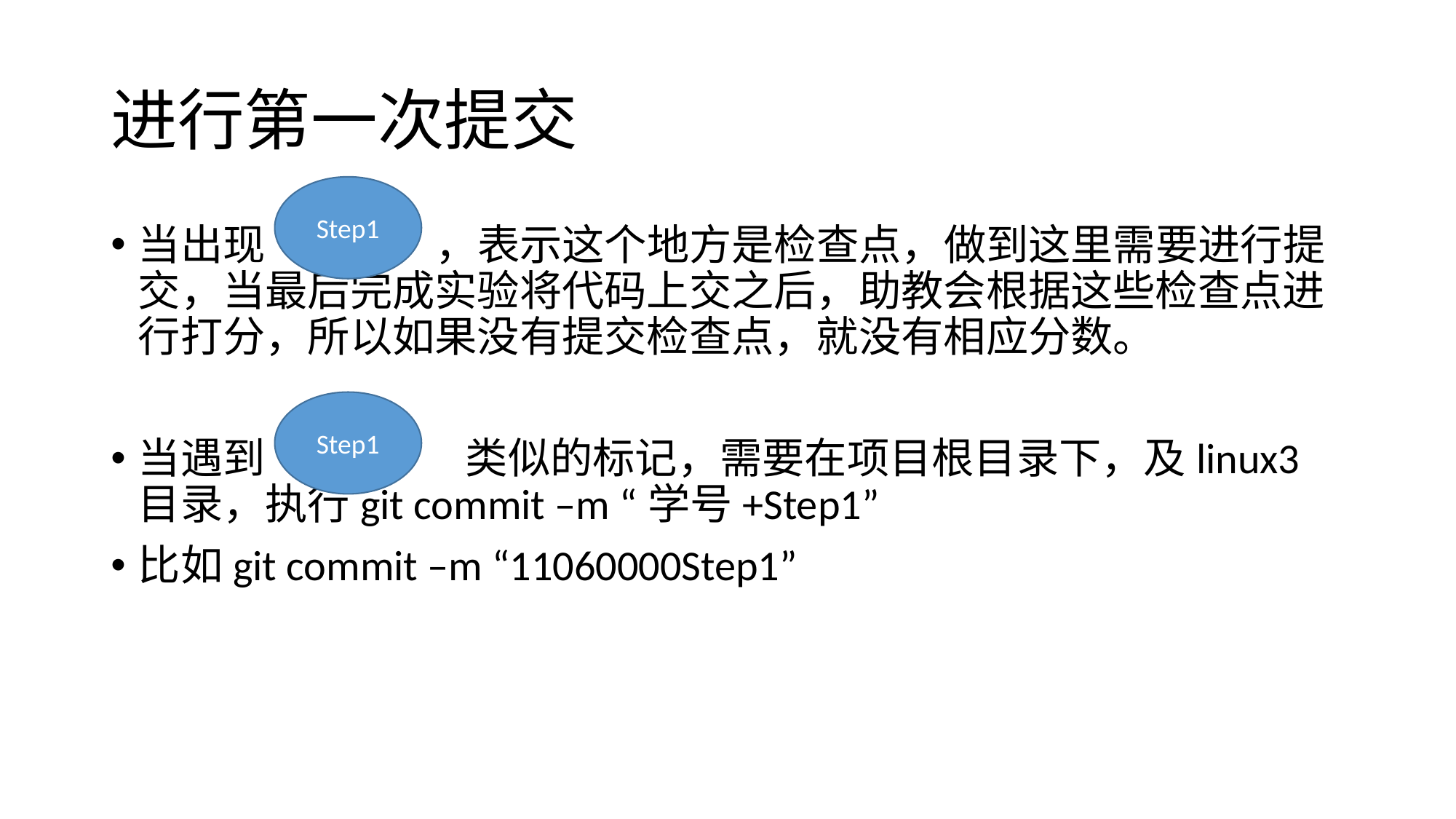

# 进行第一次提交
Step1
当出现                  ，表示这个地方是检查点，做到这里需要进行提交，当最后完成实验将代码上交之后，助教会根据这些检查点进行打分，所以如果没有提交检查点，就没有相应分数。

当遇到		类似的标记，需要在项目根目录下，及linux3目录，执行git commit –m “学号+Step1”
比如git commit –m “11060000Step1”

Step1